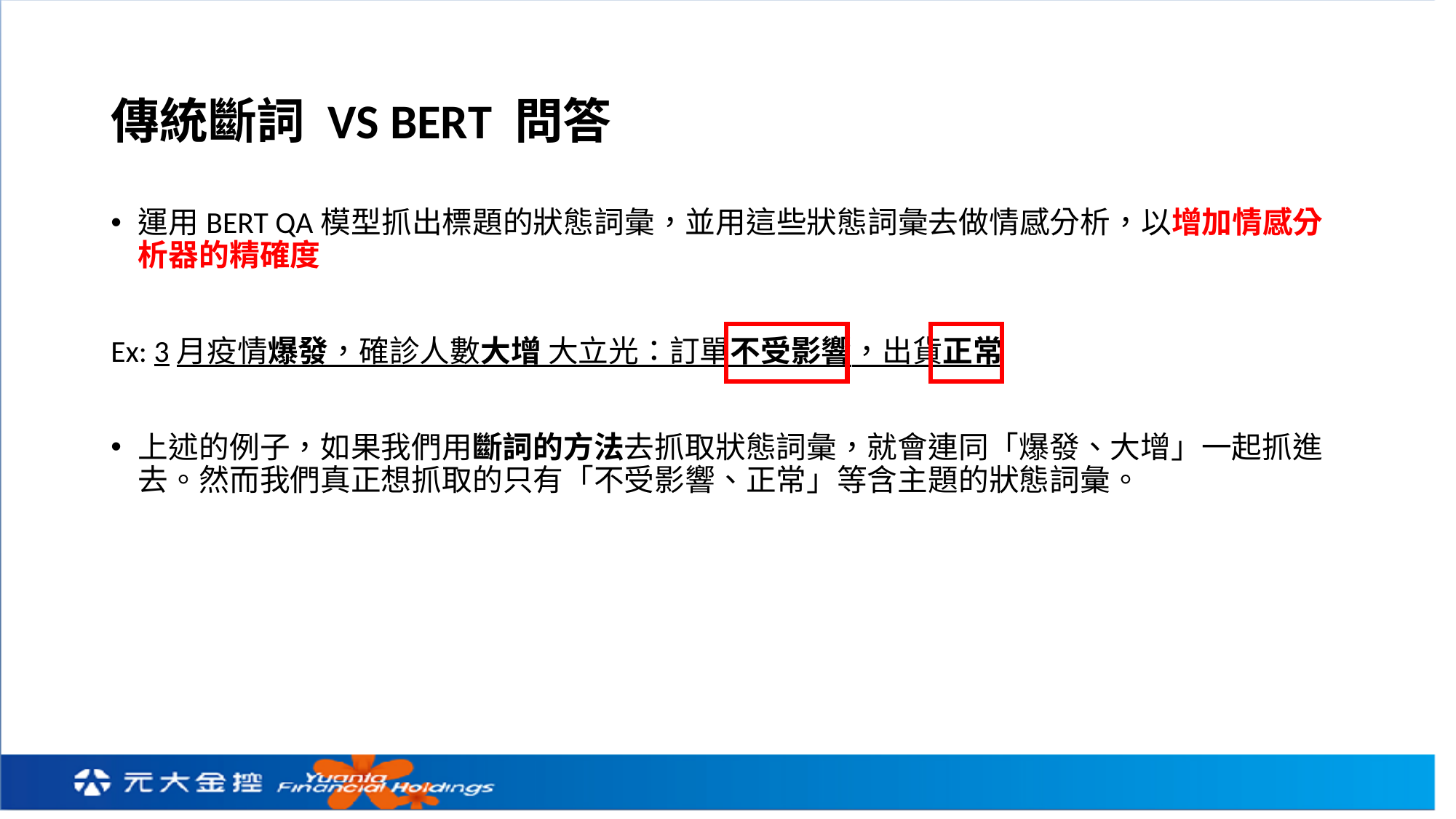

# 傳統斷詞 VS BERT 問答
運用BERT QA模型抓出標題的狀態詞彙，並用這些狀態詞彙去做情感分析，以增加情感分析器的精確度

Ex: 3月疫情爆發，確診人數大增 大立光：訂單不受影響，出貨正常

上述的例子，如果我們用斷詞的方法去抓取狀態詞彙，就會連同「爆發、大增」一起抓進去。然而我們真正想抓取的只有「不受影響、正常」等含主題的狀態詞彙。